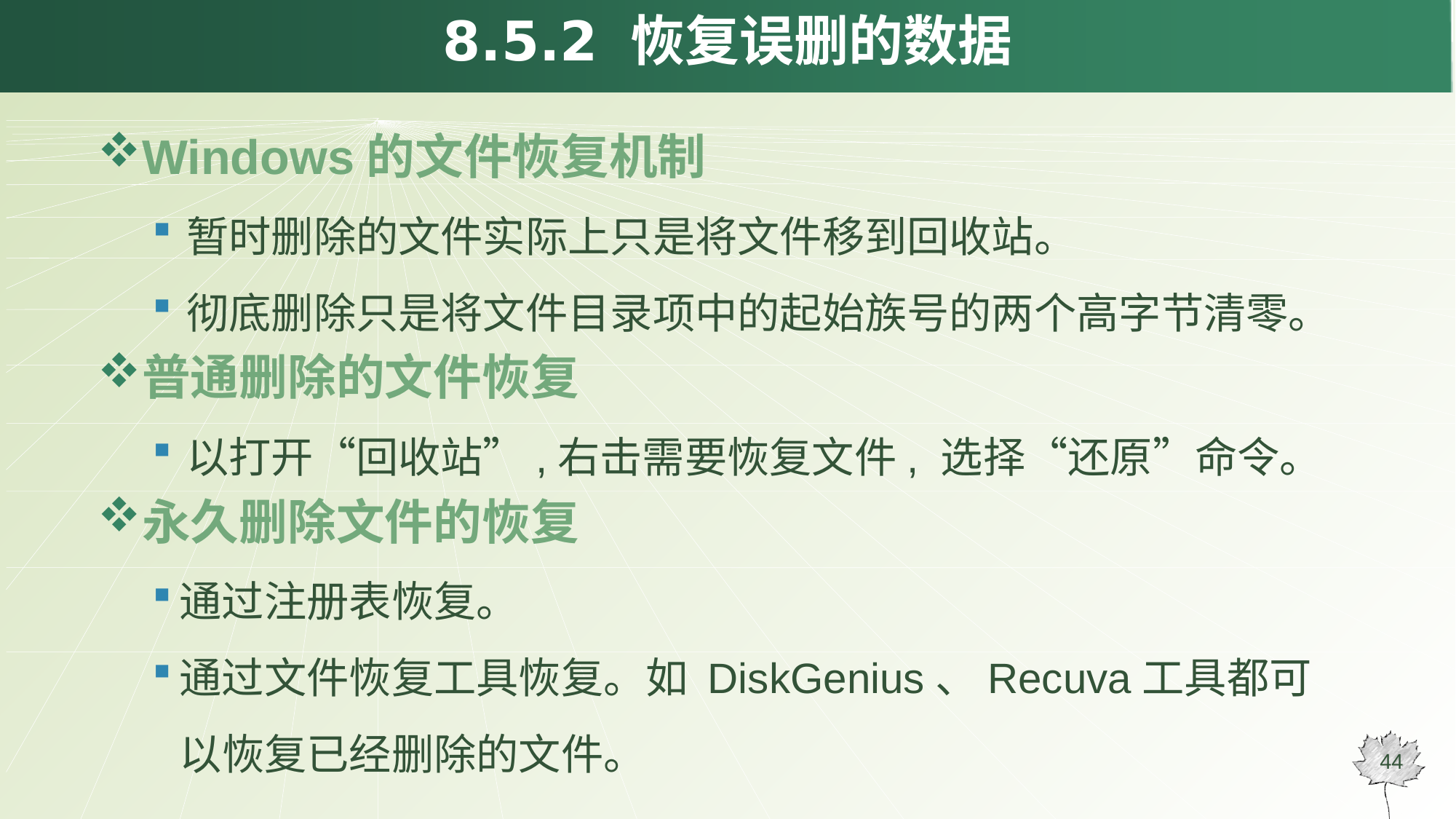

# 8.5.2 恢复误删的数据
Windows的文件恢复机制
暂时删除的文件实际上只是将文件移到回收站。
彻底删除只是将文件目录项中的起始族号的两个高字节清零。
普通删除的文件恢复
以打开“回收站”,右击需要恢复文件, 选择“还原”命令。
永久删除文件的恢复
通过注册表恢复。
通过文件恢复工具恢复。如 DiskGenius、Recuva工具都可以恢复已经删除的文件。

44